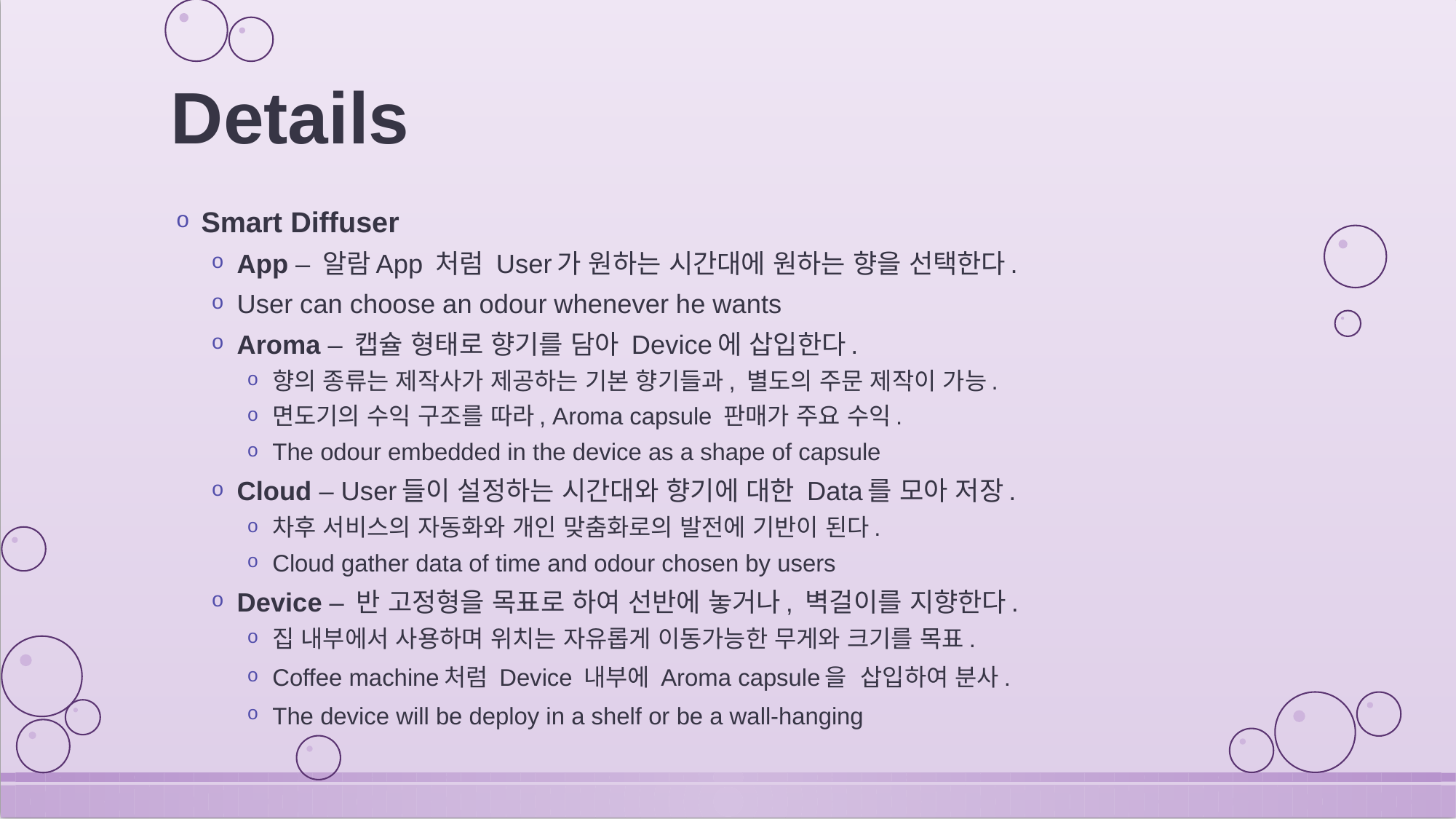

# Details
Smart Diffuser
App – 알람App 처럼 User가 원하는 시간대에 원하는 향을 선택한다.
User can choose an odour whenever he wants
Aroma – 캡슐 형태로 향기를 담아 Device에 삽입한다.
향의 종류는 제작사가 제공하는 기본 향기들과, 별도의 주문 제작이 가능.
면도기의 수익 구조를 따라, Aroma capsule 판매가 주요 수익.
The odour embedded in the device as a shape of capsule
Cloud – User들이 설정하는 시간대와 향기에 대한 Data를 모아 저장.
차후 서비스의 자동화와 개인 맞춤화로의 발전에 기반이 된다.
Cloud gather data of time and odour chosen by users
Device – 반 고정형을 목표로 하여 선반에 놓거나, 벽걸이를 지향한다.
집 내부에서 사용하며 위치는 자유롭게 이동가능한 무게와 크기를 목표.
Coffee machine처럼 Device 내부에 Aroma capsule을  삽입하여 분사.
The device will be deploy in a shelf or be a wall-hanging